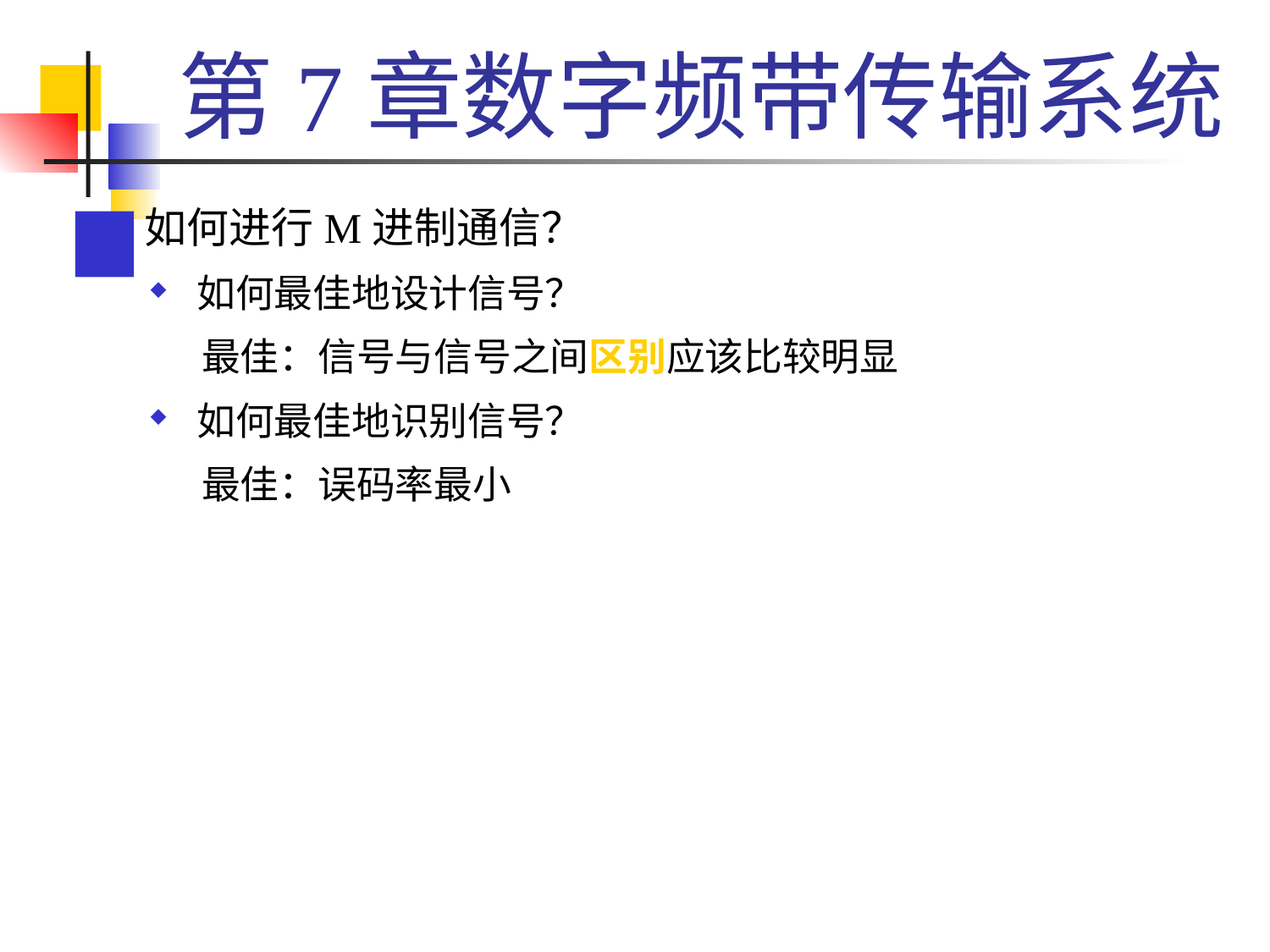

# 第7章数字频带传输系统
                如何进行M进制通信？
如何最佳地设计信号？
     最佳：信号与信号之间区别应该比较明显
如何最佳地识别信号？
     最佳：误码率最小